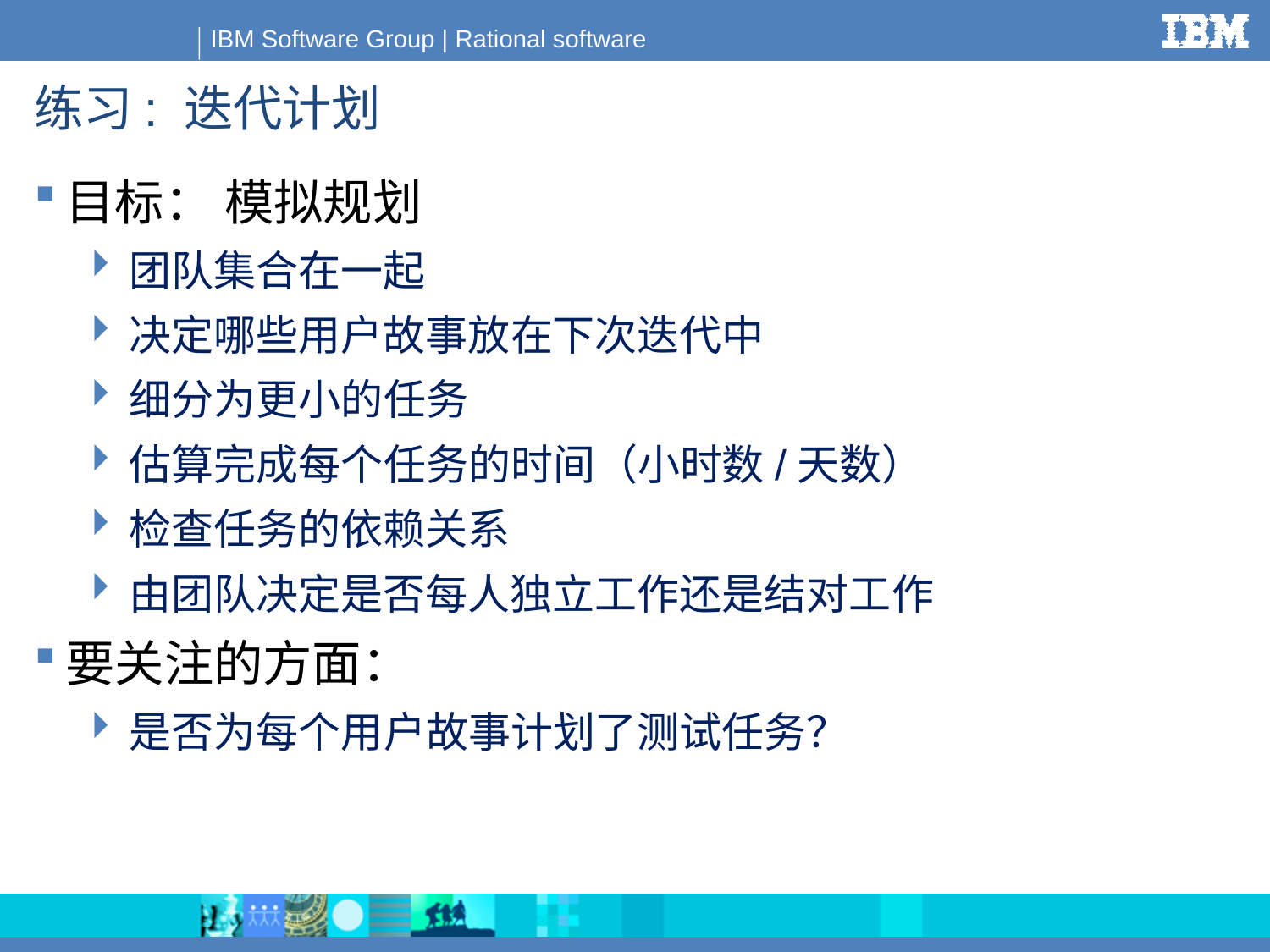

# 练习: 迭代计划
目标： 模拟规划
团队集合在一起
决定哪些用户故事放在下次迭代中
细分为更小的任务
估算完成每个任务的时间（小时数/天数）
检查任务的依赖关系
由团队决定是否每人独立工作还是结对工作
要关注的方面：
是否为每个用户故事计划了测试任务？